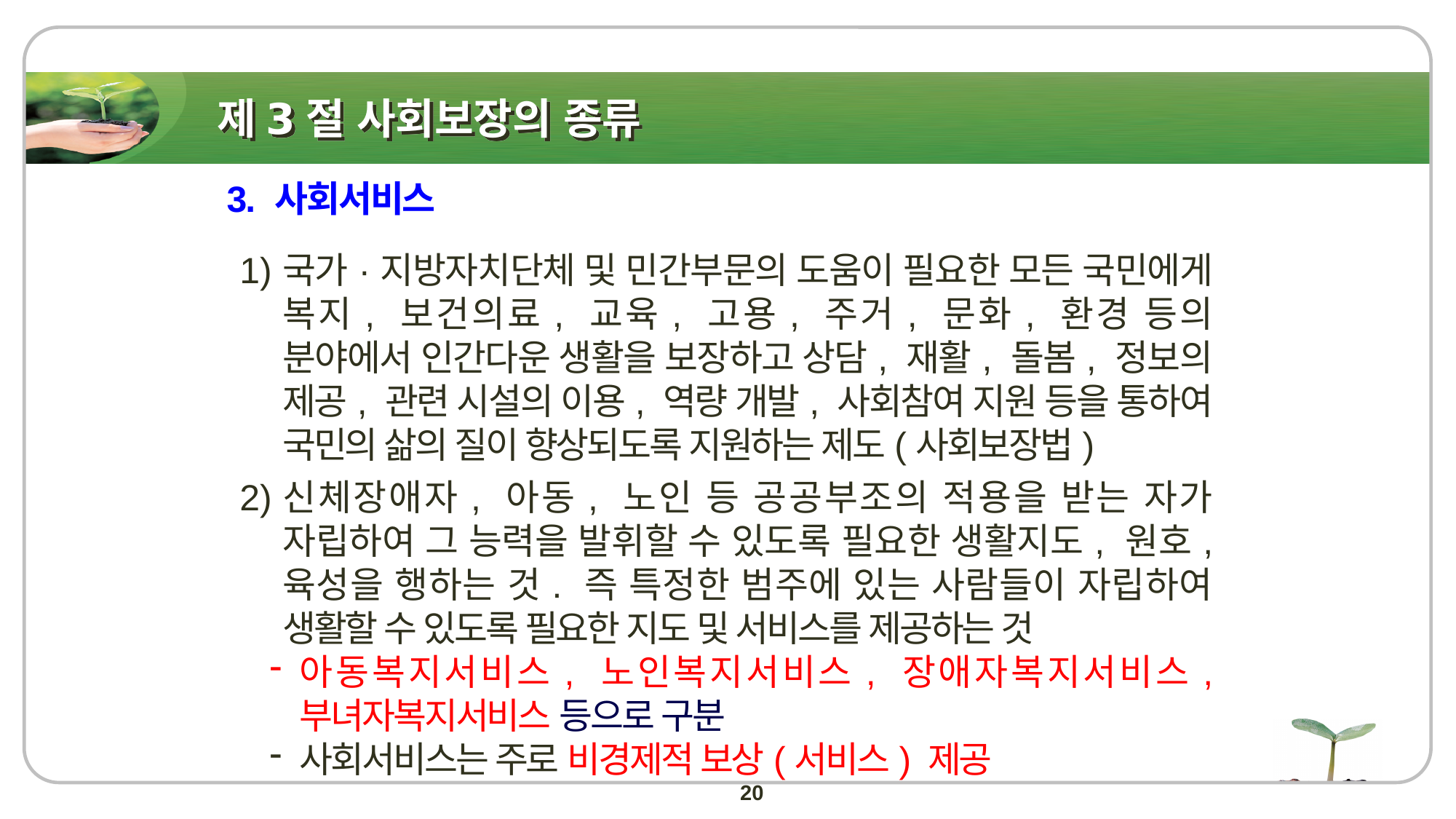

# 제3절 사회보장의 종류
3. 사회서비스
국가·지방자치단체 및 민간부문의 도움이 필요한 모든 국민에게 복지, 보건의료, 교육, 고용, 주거, 문화, 환경 등의 분야에서 인간다운 생활을 보장하고 상담, 재활, 돌봄, 정보의 제공, 관련 시설의 이용, 역량 개발, 사회참여 지원 등을 통하여 국민의 삶의 질이 향상되도록 지원하는 제도(사회보장법)
신체장애자, 아동, 노인 등 공공부조의 적용을 받는 자가 자립하여 그 능력을 발휘할 수 있도록 필요한 생활지도, 원호, 육성을 행하는 것. 즉 특정한 범주에 있는 사람들이 자립하여 생활할 수 있도록 필요한 지도 및 서비스를 제공하는 것
아동복지서비스, 노인복지서비스, 장애자복지서비스, 부녀자복지서비스 등으로 구분
사회서비스는 주로 비경제적 보상(서비스) 제공
20